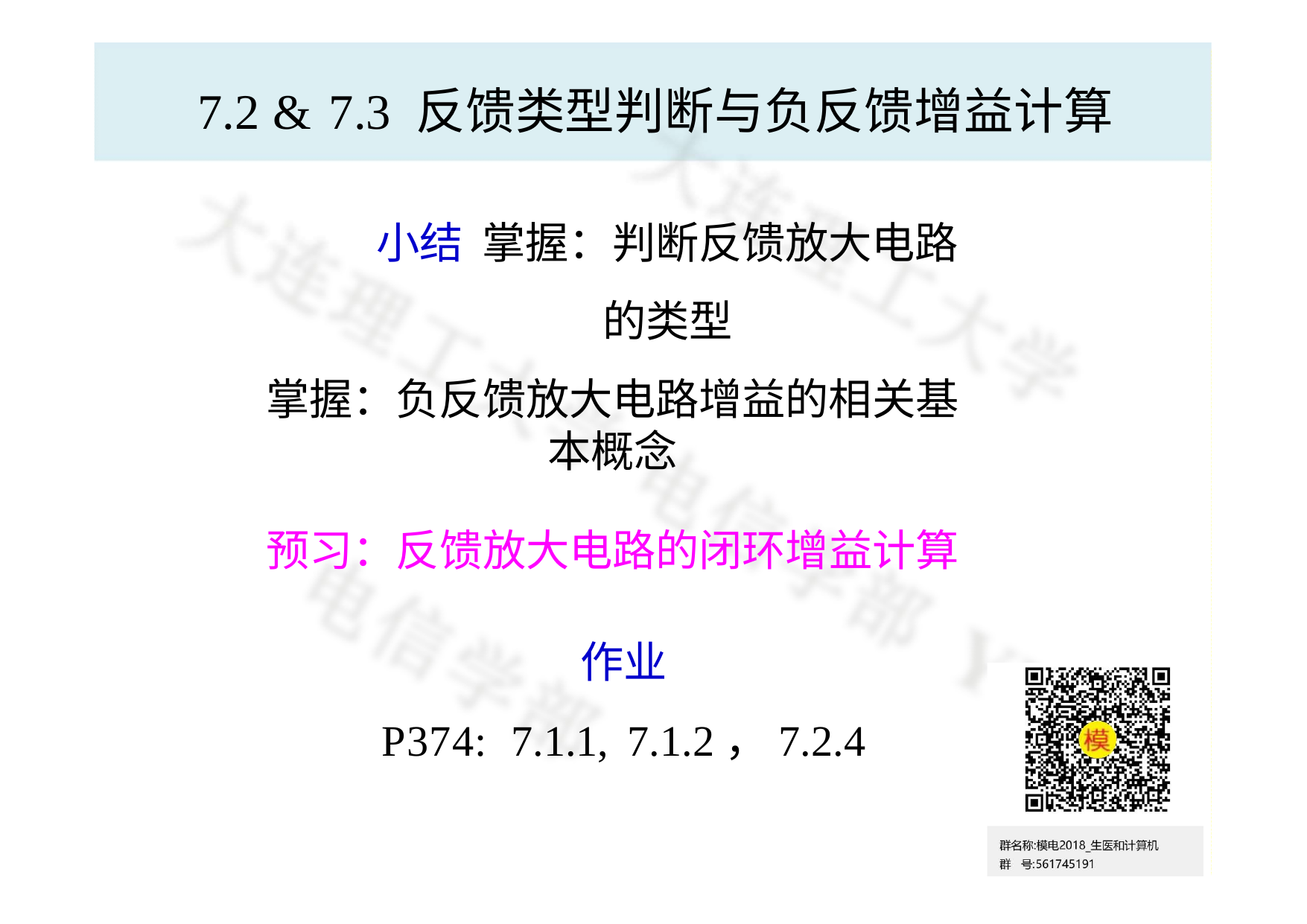

# 7.2 & 7.3 反馈类型判断与负反馈增益计算
小结  掌握：判断反馈放大电路的类型
掌握：负反馈放大电路增益的相关基本概念

预习：反馈放大电路的闭环增益计算

作业
P374:  7.1.1, 7.1.2，7.2.4

25